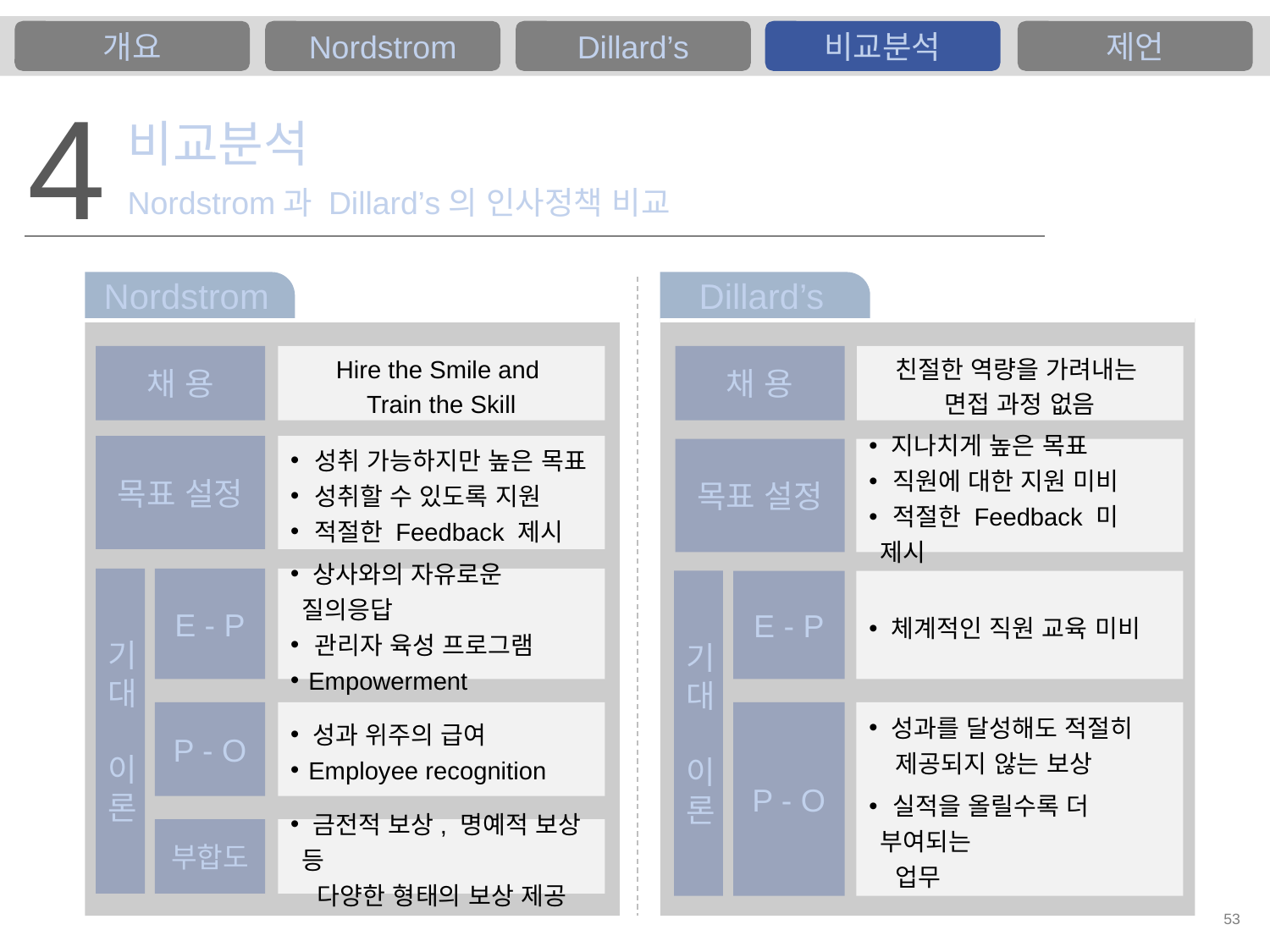

개요
Nordstrom
Dillard’s
비교분석
제언
4
비교분석
Nordstrom과 Dillard’s의 인사정책 비교
Nordstrom
Dillard’s

채 용
Hire the Smile and
Train the Skill
채 용
친절한 역량을 가려내는
면접 과정 없음
 성취 가능하지만 높은 목표
 성취할 수 있도록 지원
 적절한 Feedback 제시
목표 설정
 지나치게 높은 목표
 직원에 대한 지원 미비
 적절한 Feedback 미 제시
목표 설정
 상사와의 자유로운 질의응답
 관리자 육성 프로그램
 Empowerment
기대

이론
E - P
기대

이론
 체계적인 직원 교육 미비
E - P
P - O
 성과 위주의 급여
 Employee recognition
P - O
 성과를 달성해도 적절히
   제공되지 않는 보상

 실적을 올릴수록 더 부여되는
   업무
부합도
 금전적 보상, 명예적 보상 등
   다양한 형태의 보상 제공